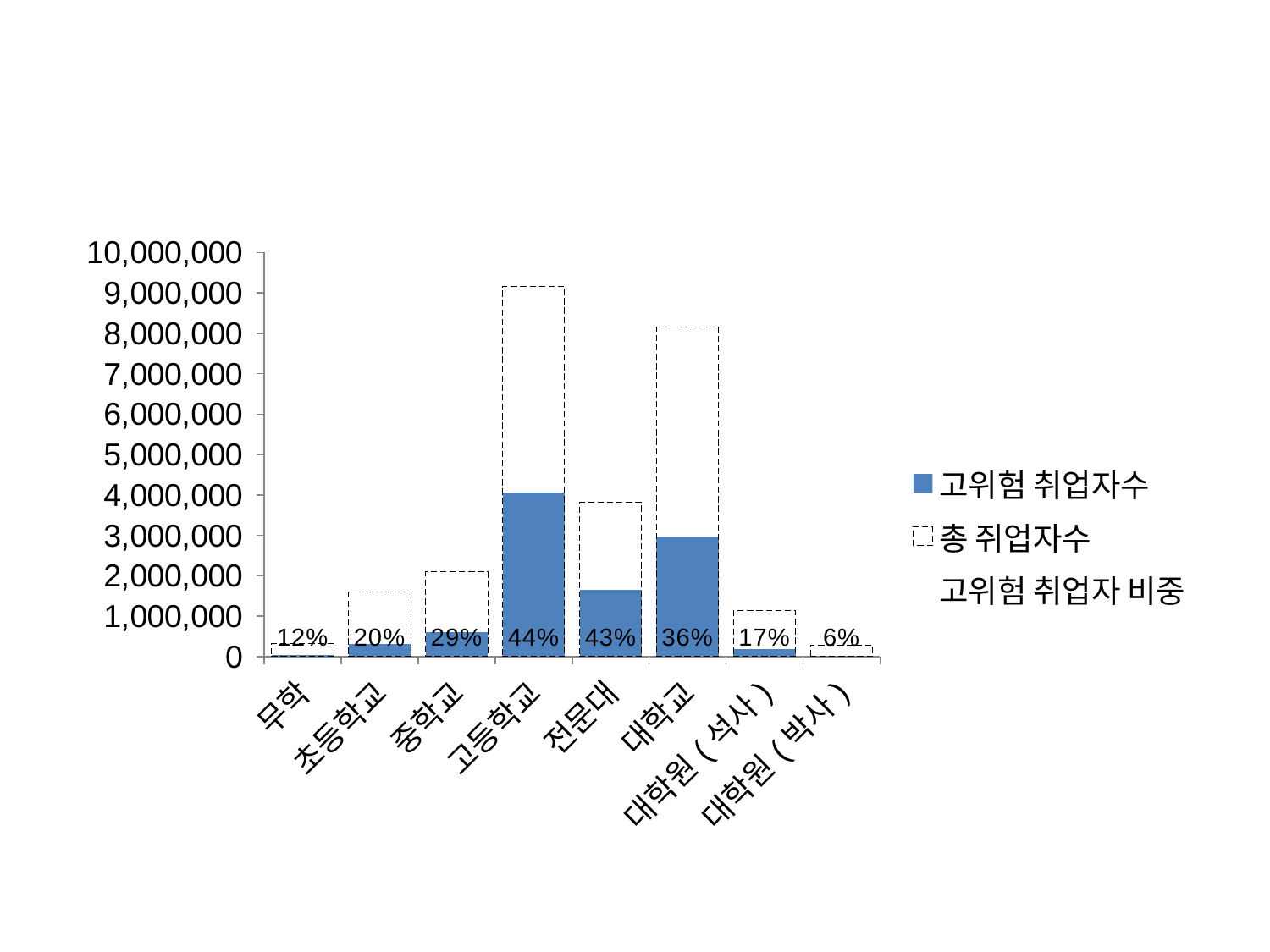

#

### Chart

| Category | 고위험 취업자수 | 총 쥐업자수 | 고위험 취업자 비중 |
|---|---|---|---|
| 무학 | 38881.998 | 313105.56200000003 | 0.12418175439502412 |
| 초등학교 | 320145.103 | 1599995.051 | 0.20009130828242794 |
| 중학교 | 605724.485 | 2095333.2140000002 | 0.2890826532757858 |
| 고등학교 | 4052534.999 | 9169751.512 | 0.44194599970311604 |
| 전문대 | 1659772.369 | 3816559.5949999997 | 0.43488705670270034 |
| 대학교 | 2972117.568 | 8154592.686000001 | 0.3644716152534022 |
| 대학원(석사) | 189375.399 | 1136332.2550000001 | 0.166654953396531 |
| 대학원(박사) | 17093.252 | 291051.169 | 0.058729370710756366 |